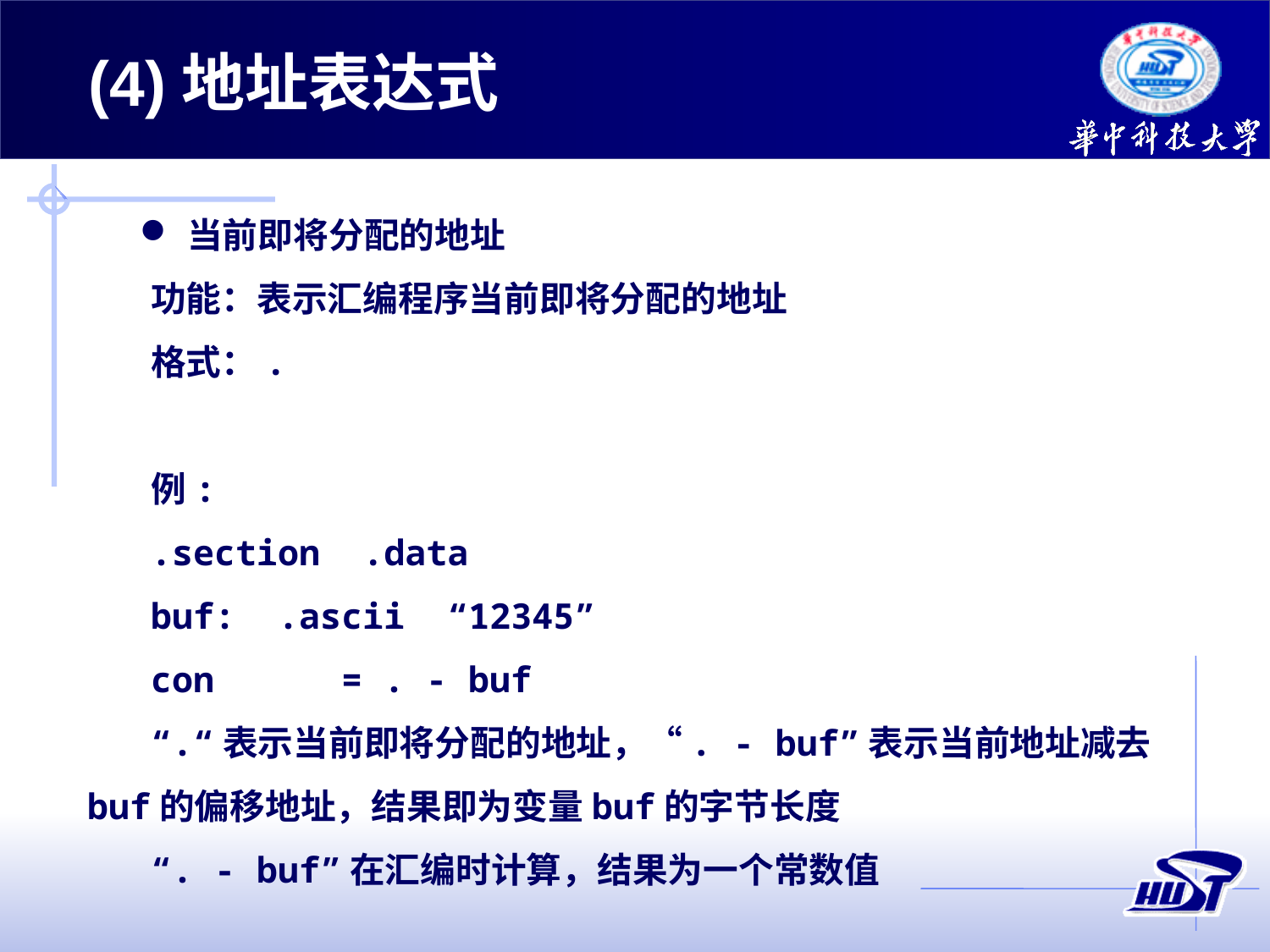

(4)地址表达式
当前即将分配的地址
功能：表示汇编程序当前即将分配的地址
格式：.

例:
.section  .data
buf:  .ascii  “12345”
con	= . - buf
“.“表示当前即将分配的地址，“. - buf”表示当前地址减去buf的偏移地址，结果即为变量buf的字节长度
“. - buf”在汇编时计算，结果为一个常数值